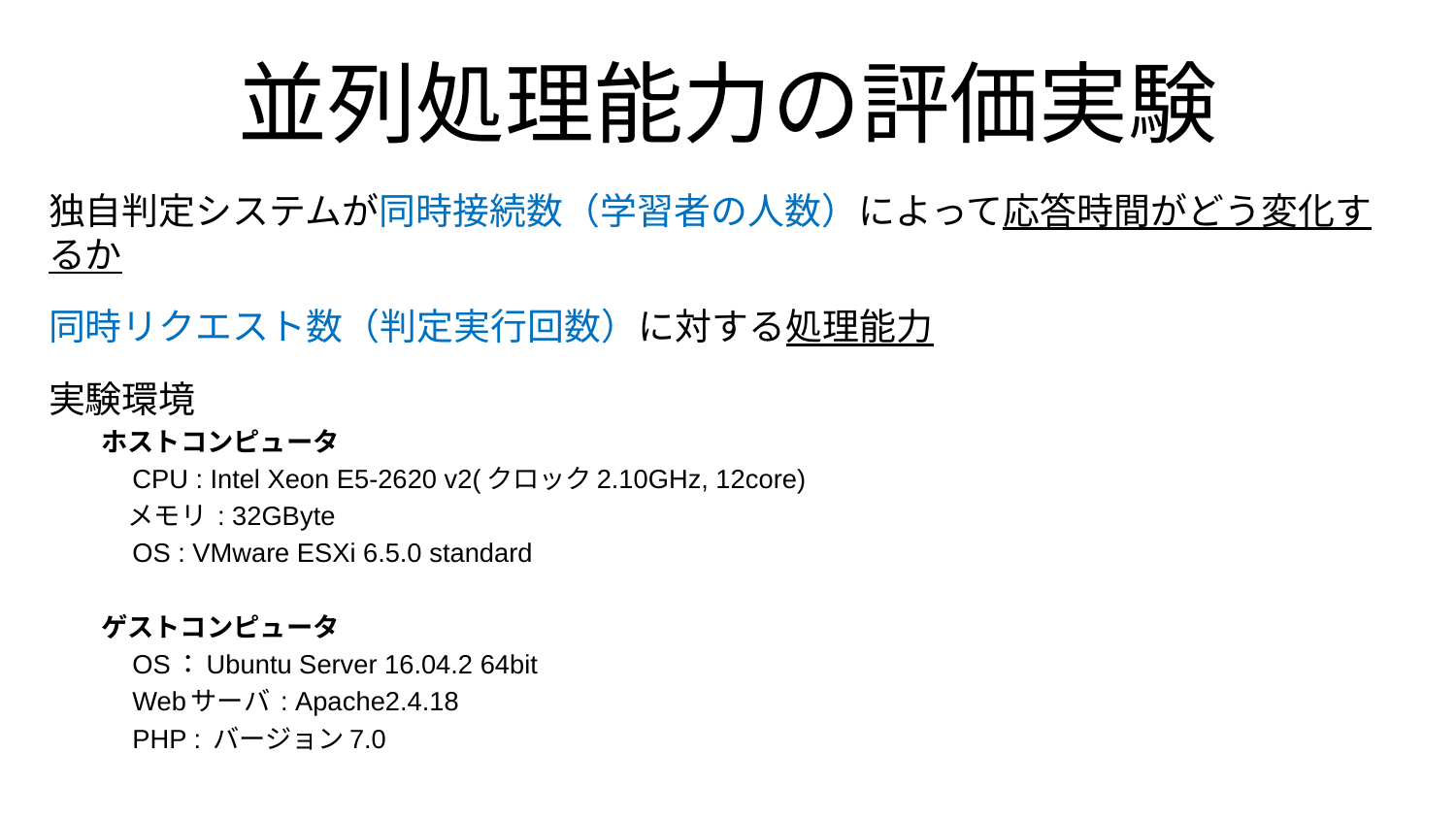

# 並列処理能力の評価実験
独自判定システムが同時接続数（学習者の人数）によって応答時間がどう変化するか

同時リクエスト数（判定実行回数）に対する処理能力

実験環境
　　ホストコンピュータ
　　　CPU : Intel Xeon E5-2620 v2(クロック2.10GHz, 12core)
　　　メモリ : 32GByte
　　　OS : VMware ESXi 6.5.0 standard

　　ゲストコンピュータ
　　　OS：Ubuntu Server 16.04.2 64bit
　　　Webサーバ : Apache2.4.18
　　　PHP : バージョン7.0